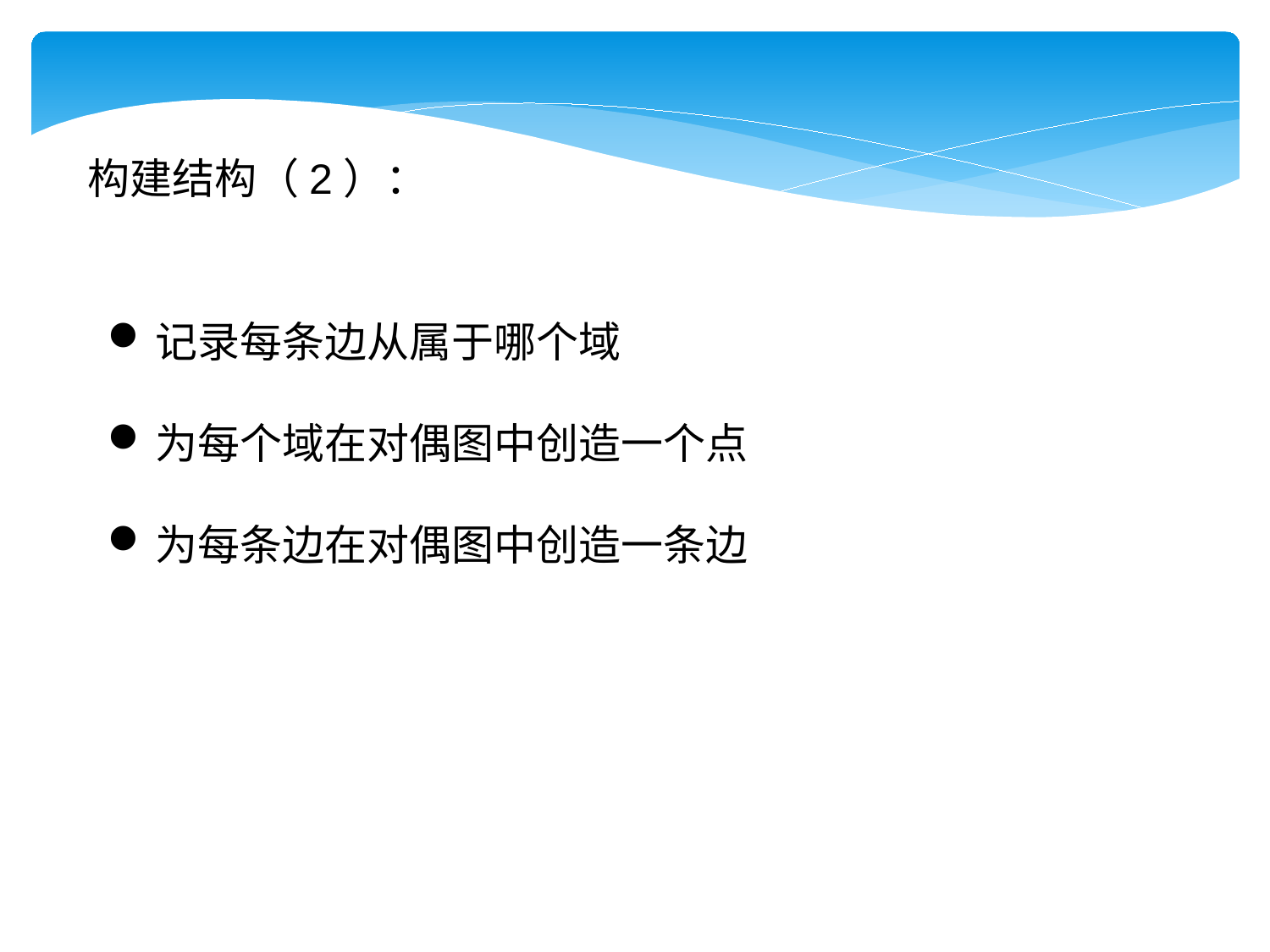

构建结构（2）：
记录每条边从属于哪个域
为每个域在对偶图中创造一个点
为每条边在对偶图中创造一条边